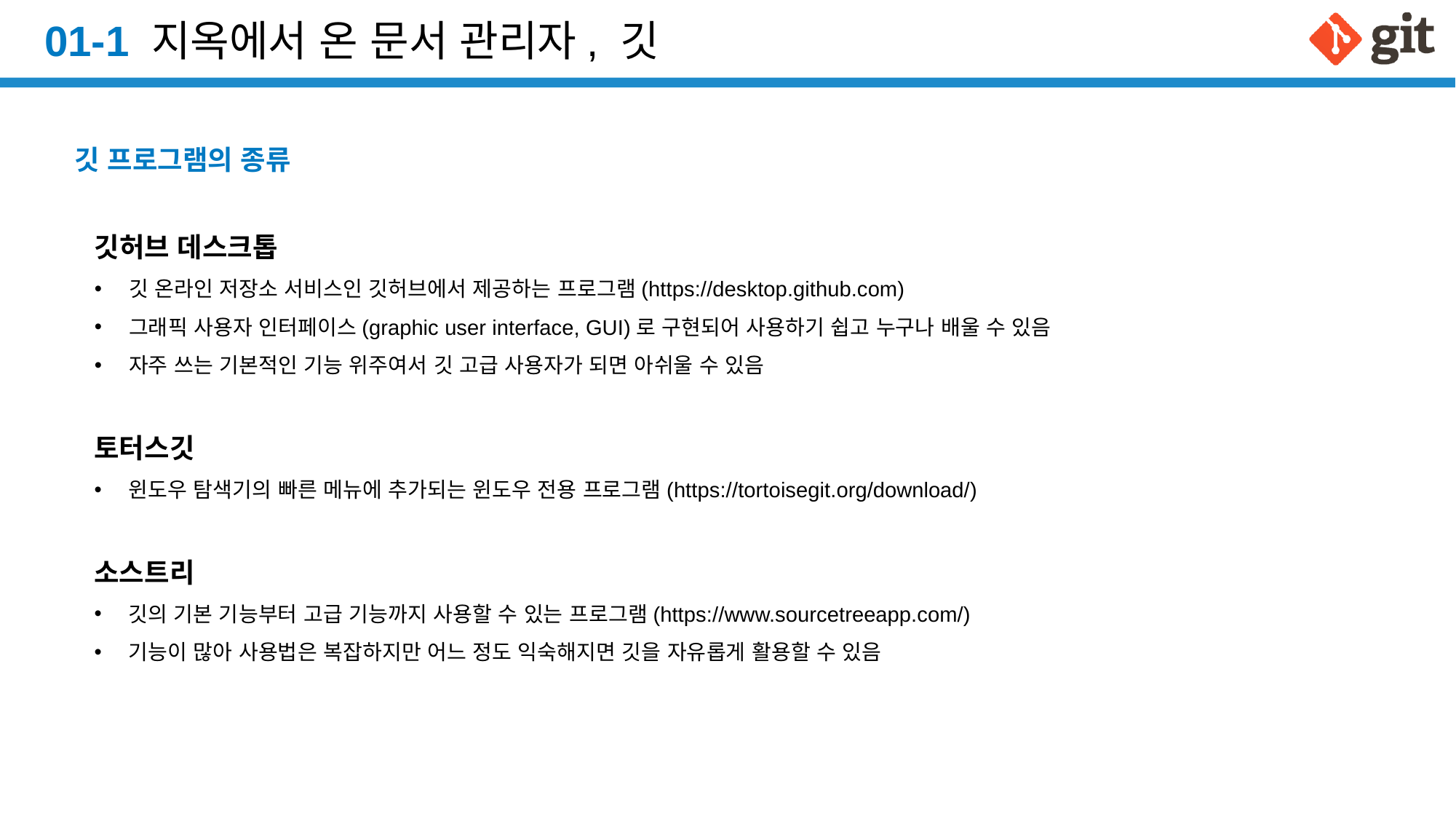

# 01-1 지옥에서 온 문서 관리자, 깃
깃 프로그램의 종류
깃허브 데스크톱
깃 온라인 저장소 서비스인 깃허브에서 제공하는 프로그램(https://desktop.github.com)
그래픽 사용자 인터페이스(graphic user interface, GUI)로 구현되어 사용하기 쉽고 누구나 배울 수 있음
자주 쓰는 기본적인 기능 위주여서 깃 고급 사용자가 되면 아쉬울 수 있음
토터스깃
윈도우 탐색기의 빠른 메뉴에 추가되는 윈도우 전용 프로그램(https://tortoisegit.org/download/)
소스트리
깃의 기본 기능부터 고급 기능까지 사용할 수 있는 프로그램(https://www.sourcetreeapp.com/)
기능이 많아 사용법은 복잡하지만 어느 정도 익숙해지면 깃을 자유롭게 활용할 수 있음